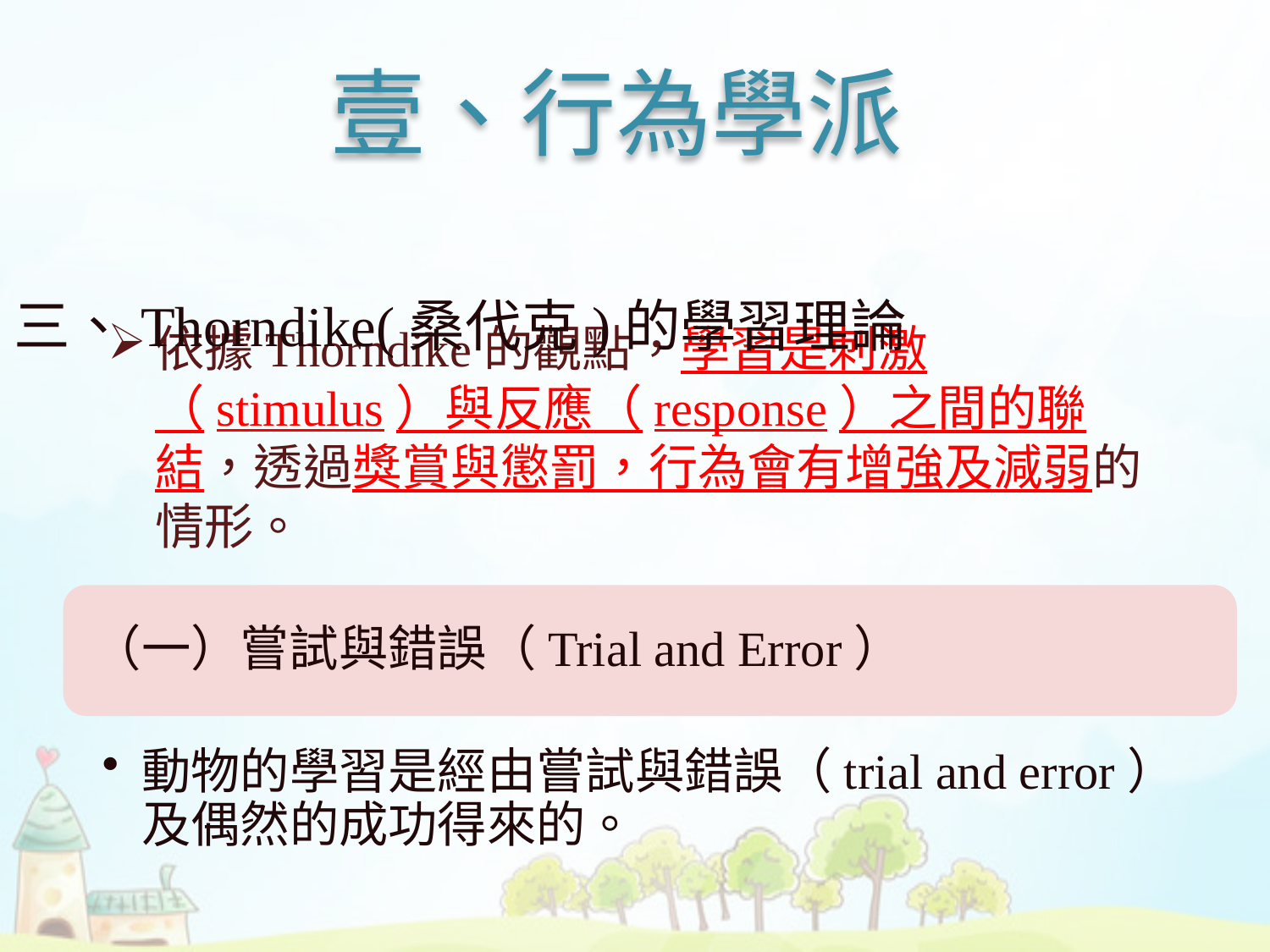

# 壹、行為學派

三、Thorndike(桑代克)的學習理論
依據Thorndike的觀點，學習是刺激（stimulus）與反應（response）之間的聯結，透過獎賞與懲罰，行為會有增強及減弱的情形。
（一）嘗試與錯誤（Trial and Error）
動物的學習是經由嘗試與錯誤（trial and error）及偶然的成功得來的。